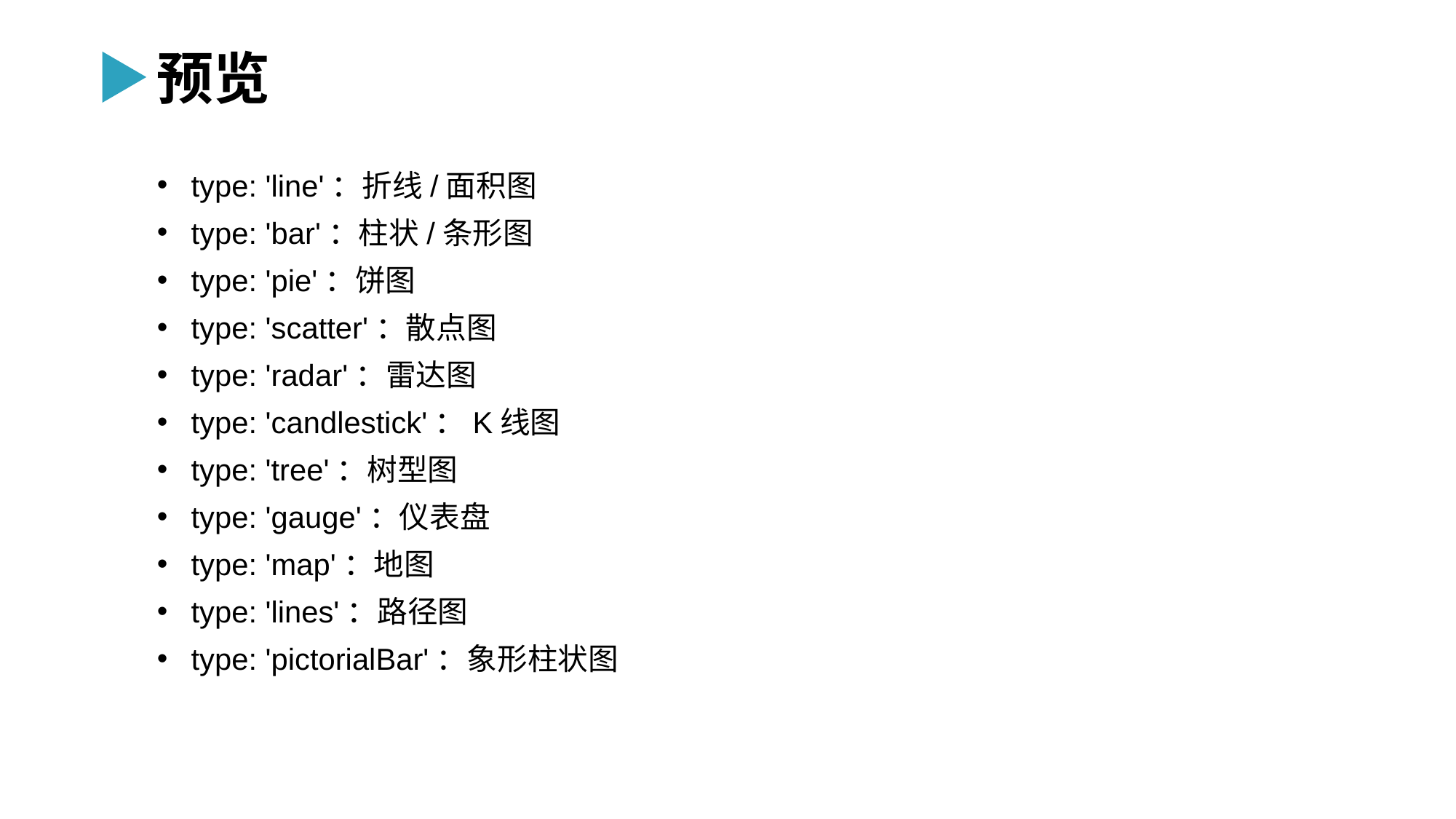

预览

type: 'line'：折线/面积图
type: 'bar'：柱状/条形图
type: 'pie'：饼图
type: 'scatter'：散点图
type: 'radar'：雷达图
type: 'candlestick'：K线图
type: 'tree'：树型图
type: 'gauge'：仪表盘
type: 'map'：地图
type: 'lines'：路径图
type: 'pictorialBar'：象形柱状图